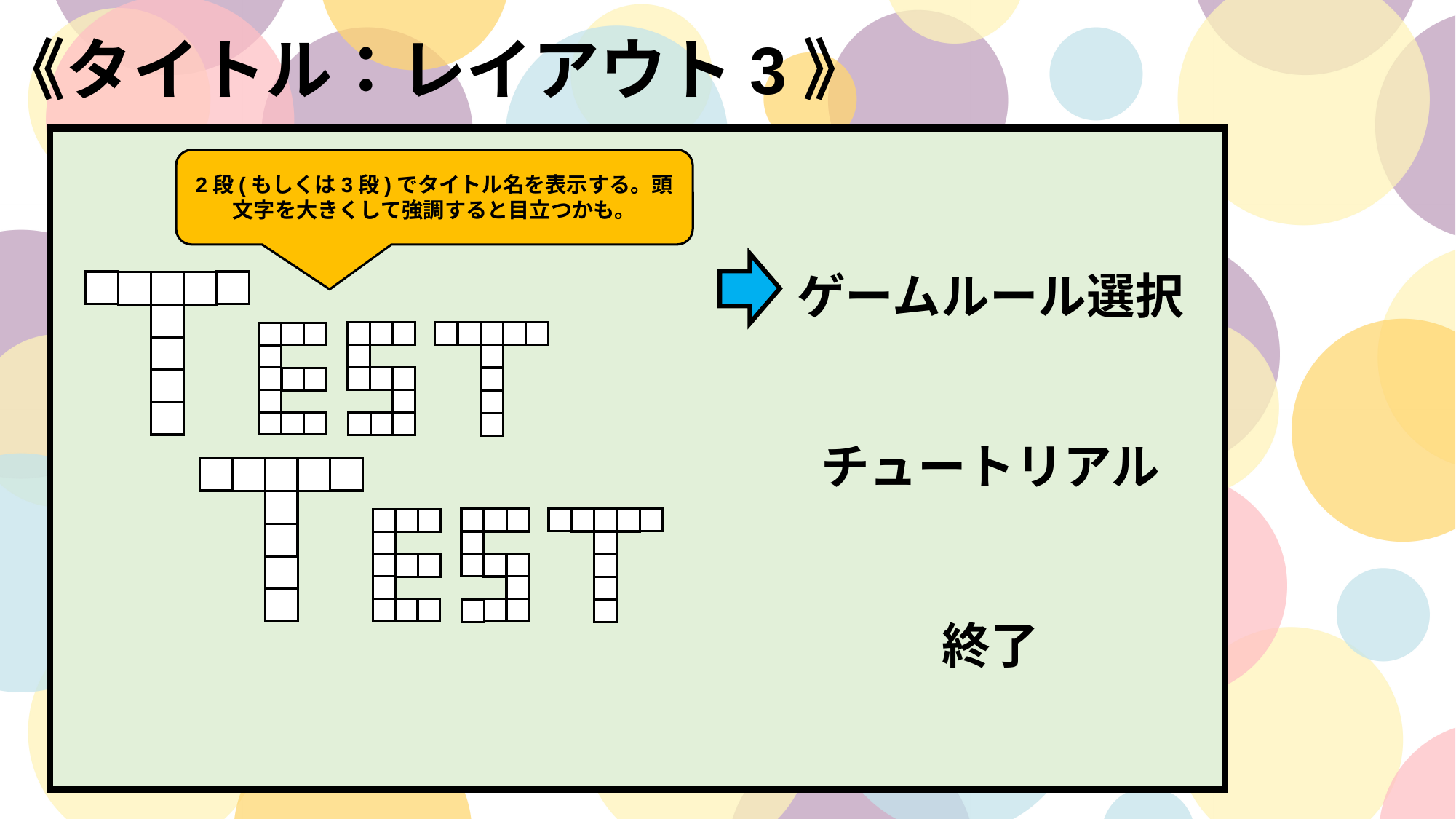

《タイトル：レイアウト3》

2段(もしくは3段)でタイトル名を表示する。頭文字を大きくして強調すると目立つかも。

ゲームルール選択

チュートリアル

終了